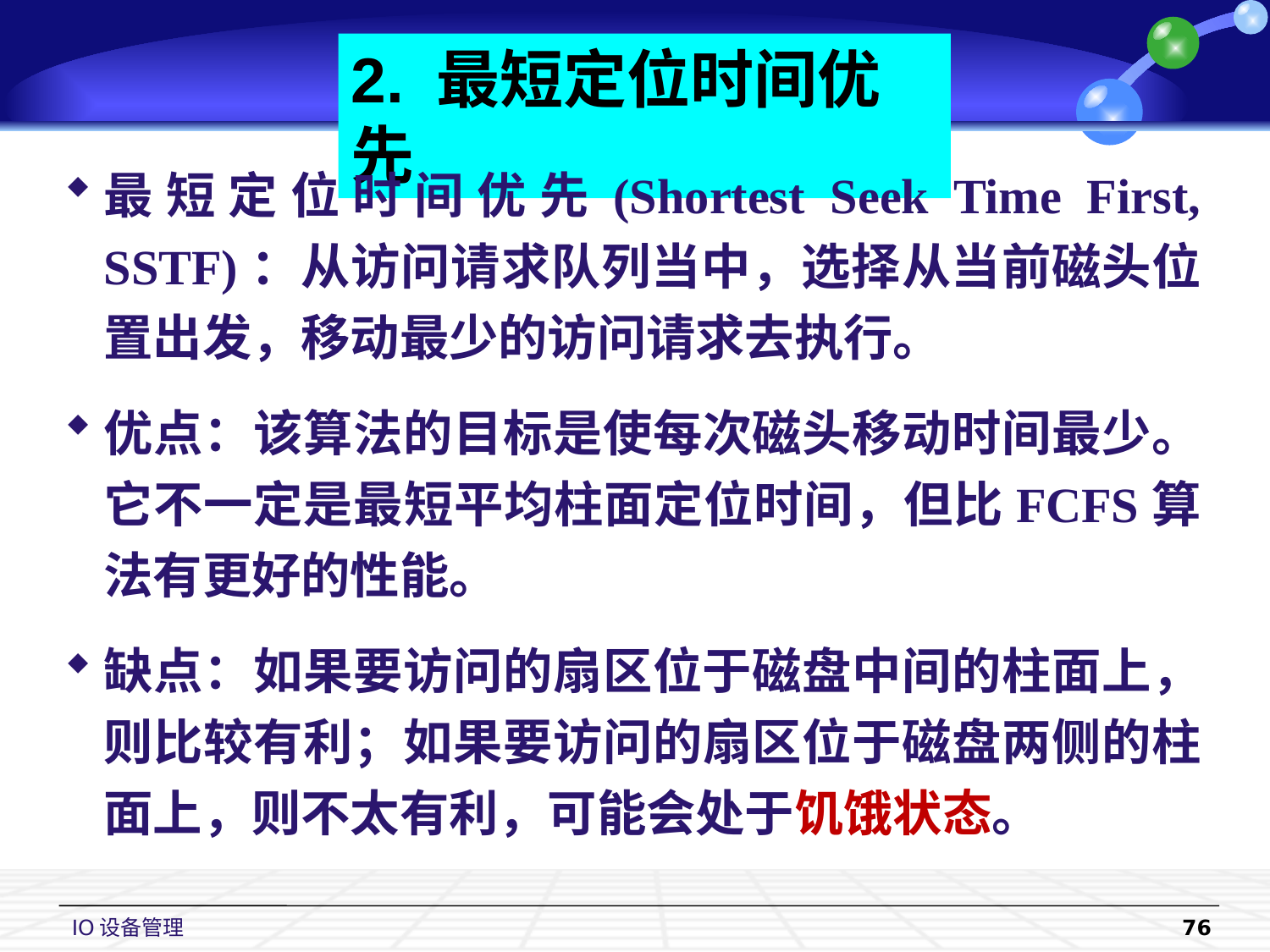

2. 最短定位时间优先
最短定位时间优先(Shortest Seek Time First, SSTF)：从访问请求队列当中，选择从当前磁头位置出发，移动最少的访问请求去执行。
优点：该算法的目标是使每次磁头移动时间最少。它不一定是最短平均柱面定位时间，但比FCFS算法有更好的性能。
缺点：如果要访问的扇区位于磁盘中间的柱面上，则比较有利；如果要访问的扇区位于磁盘两侧的柱面上，则不太有利，可能会处于饥饿状态。
IO设备管理
76